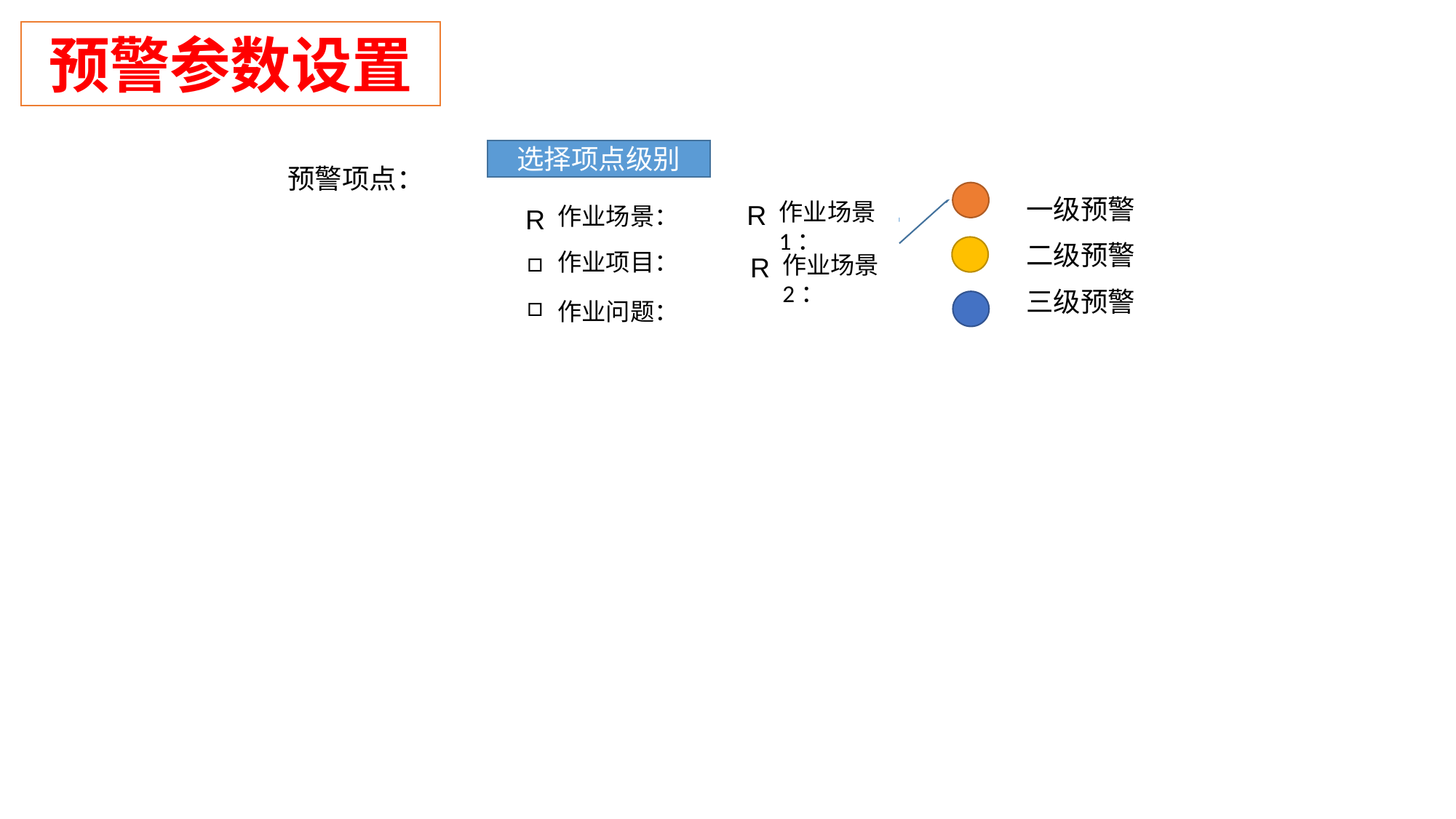

预警参数设置
选择项点级别
预警项点：

一级预警
作业场景1：

R
作业场景：
R

二级预警

□
作业项目：
作业场景2：

R
三级预警
□
作业问题：